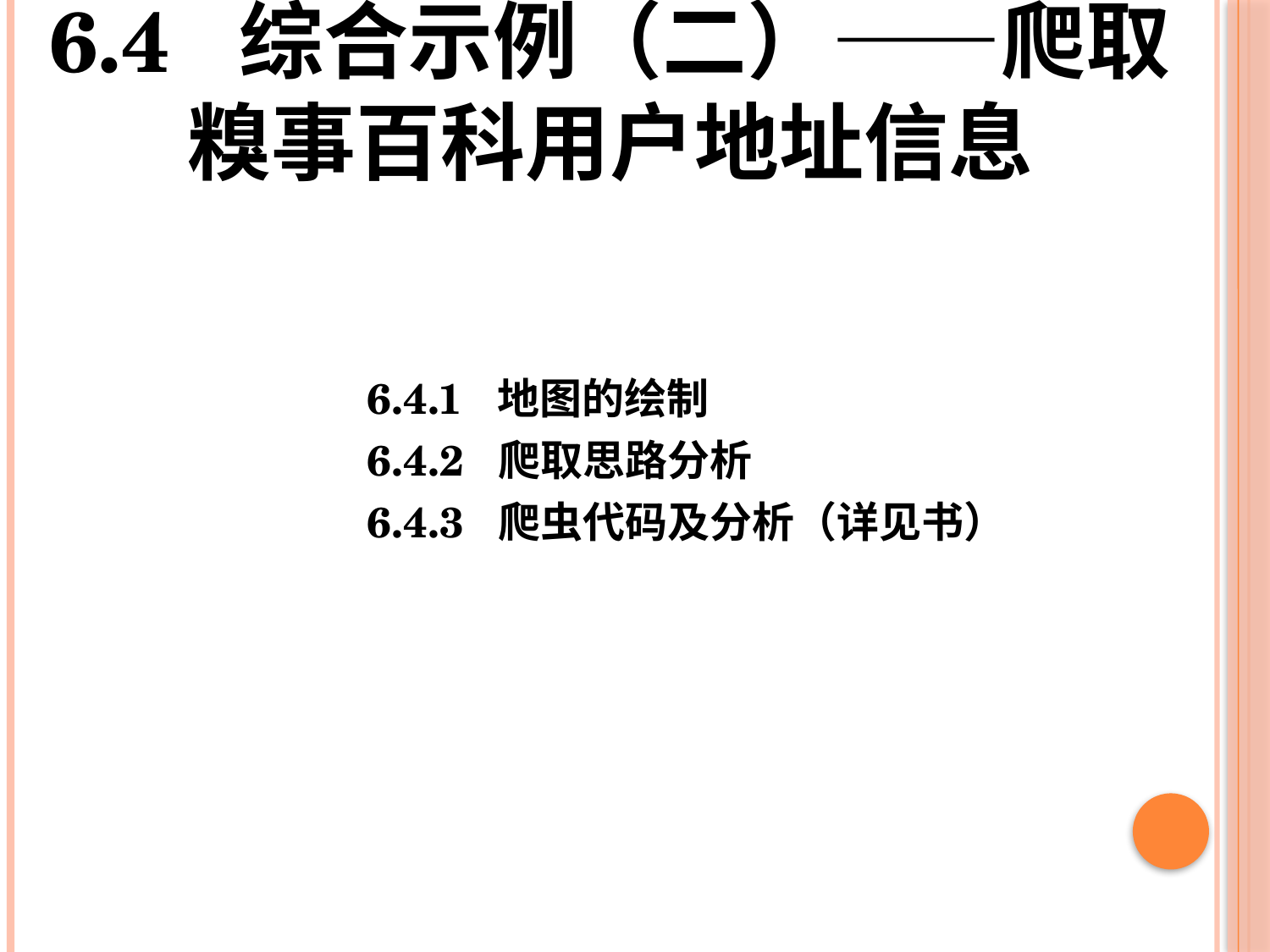

# 6.4  综合示例（二）——爬取糗事百科用户地址信息
6.4.1  地图的绘制
6.4.2  爬取思路分析
6.4.3  爬虫代码及分析（详见书）